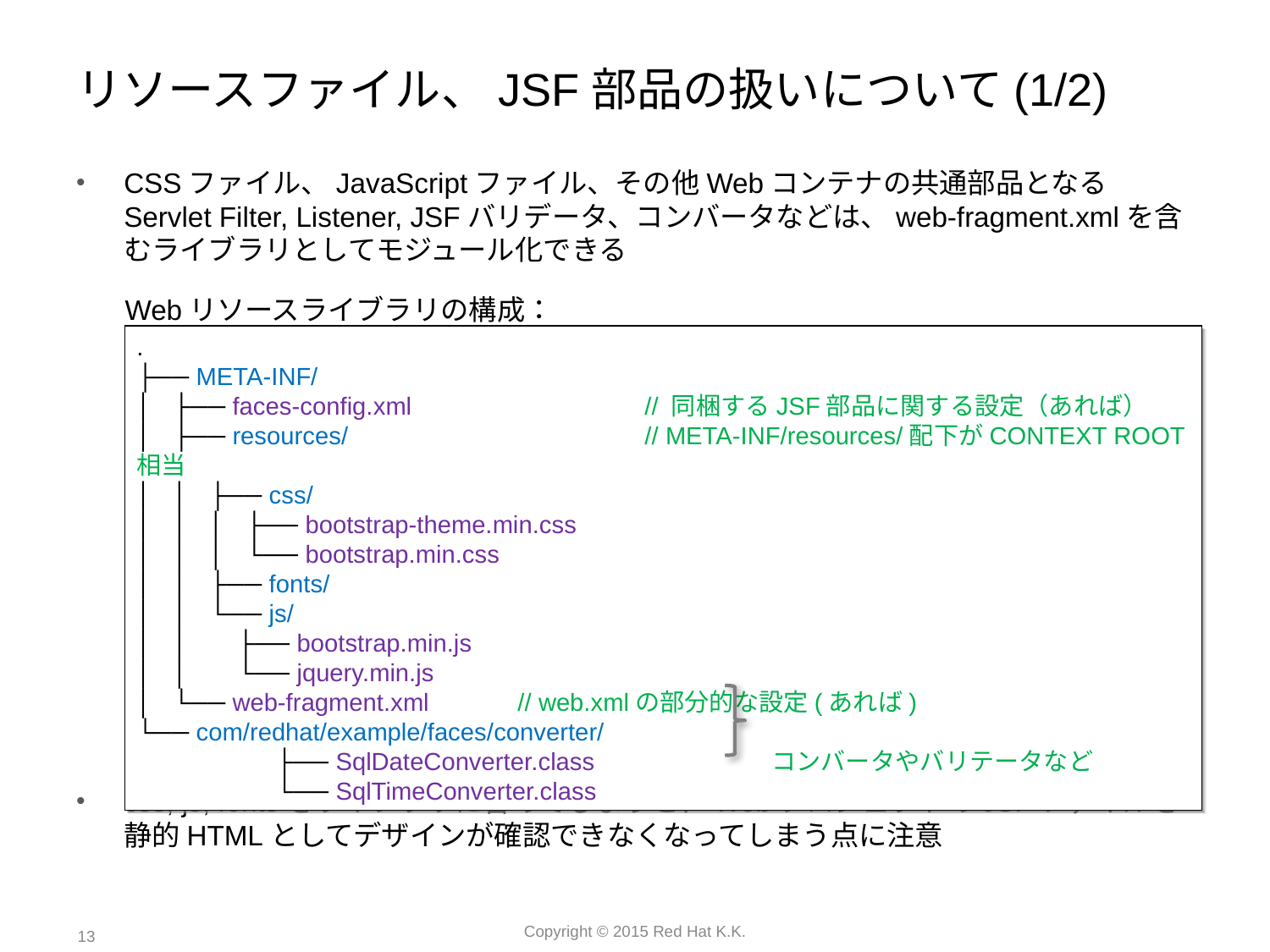

# リソースファイル、JSF部品の扱いについて(1/2)
CSSファイル、JavaScriptファイル、その他Webコンテナの共通部品となるServlet Filter, Listener, JSFバリデータ、コンバータなどは、web-fragment.xmlを含むライブラリとしてモジュール化できる

css, js, fontsをライブラリに含めてしまうと、WebプロジェクトのJSFファイルを静的HTMLとしてデザインが確認できなくなってしまう点に注意
Webリソースライブラリの構成：
.
├── META-INF/
│   ├── faces-config.xml		// 同梱するJSF部品に関する設定（あれば）
│   ├── resources/			// META-INF/resources/配下がCONTEXT ROOT相当
│   │   ├── css/
│   │   │   ├── bootstrap-theme.min.css
│   │   │   └── bootstrap.min.css
│   │   ├── fonts/
│   │   └── js/
│   │       ├── bootstrap.min.js
│   │       └── jquery.min.js
│   └── web-fragment.xml	// web.xmlの部分的な設定(あれば)
└── com/redhat/example/faces/converter/
                    ├── SqlDateConverter.class		コンバータやバリテータなど
                    └── SqlTimeConverter.class

13
Copyright © 2015 Red Hat K.K.